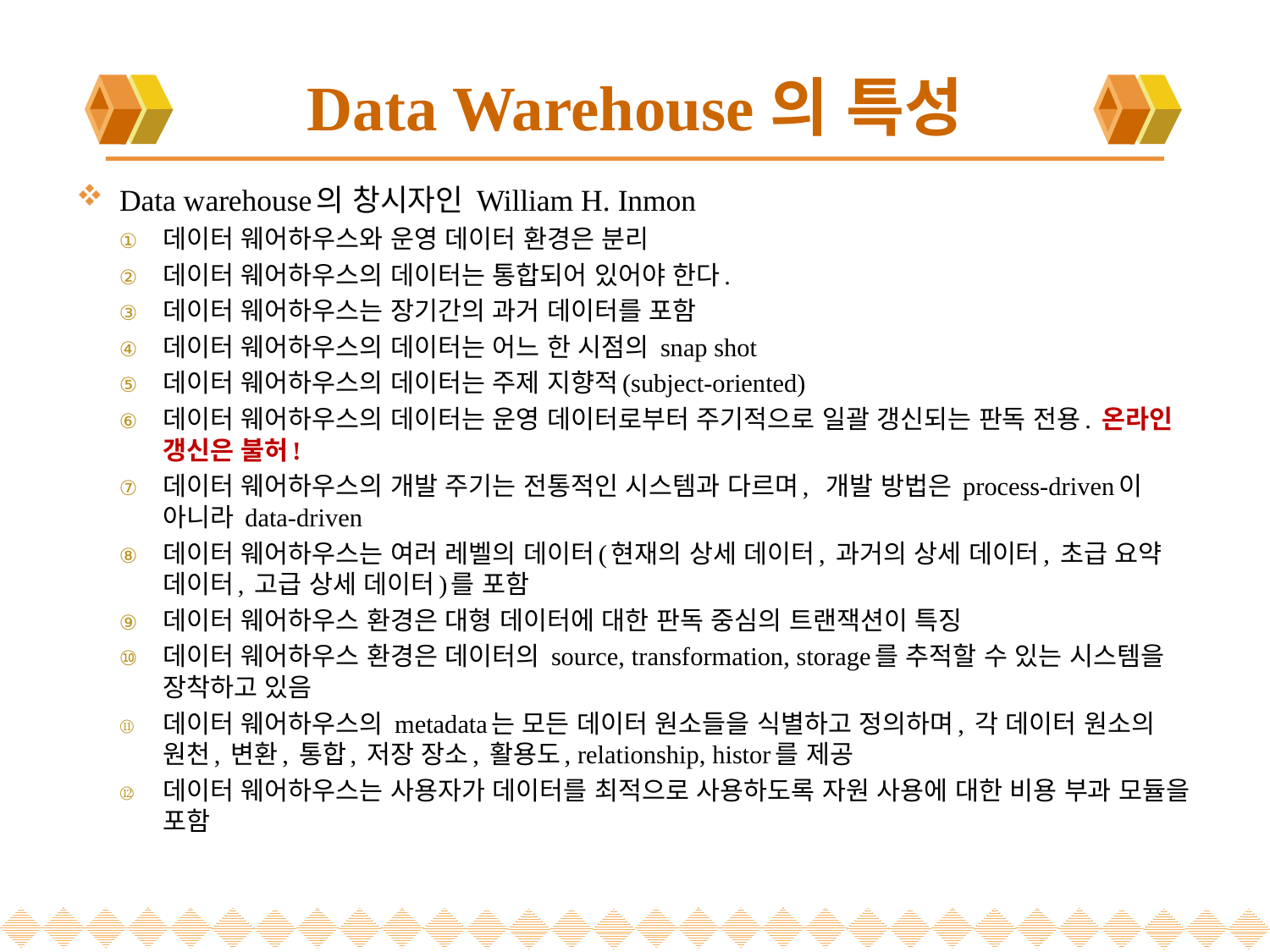

# Data Warehouse의 특성
Data warehouse의 창시자인 William H. Inmon
데이터 웨어하우스와 운영 데이터 환경은 분리
데이터 웨어하우스의 데이터는 통합되어 있어야 한다.
데이터 웨어하우스는 장기간의 과거 데이터를 포함
데이터 웨어하우스의 데이터는 어느 한 시점의 snap shot
데이터 웨어하우스의 데이터는 주제 지향적(subject-oriented)
데이터 웨어하우스의 데이터는 운영 데이터로부터 주기적으로 일괄 갱신되는 판독 전용. 온라인 갱신은 불허!
데이터 웨어하우스의 개발 주기는 전통적인 시스템과 다르며,  개발 방법은 process-driven이 아니라 data-driven
데이터 웨어하우스는 여러 레벨의 데이터(현재의 상세 데이터, 과거의 상세 데이터, 초급 요약 데이터, 고급 상세 데이터)를 포함
데이터 웨어하우스 환경은 대형 데이터에 대한 판독 중심의 트랜잭션이 특징
데이터 웨어하우스 환경은 데이터의 source, transformation, storage를 추적할 수 있는 시스템을 장착하고 있음
데이터 웨어하우스의 metadata는 모든 데이터 원소들을 식별하고 정의하며, 각 데이터 원소의 원천, 변환, 통합, 저장 장소, 활용도, relationship, histor를 제공
데이터 웨어하우스는 사용자가 데이터를 최적으로 사용하도록 자원 사용에 대한 비용 부과 모듈을 포함